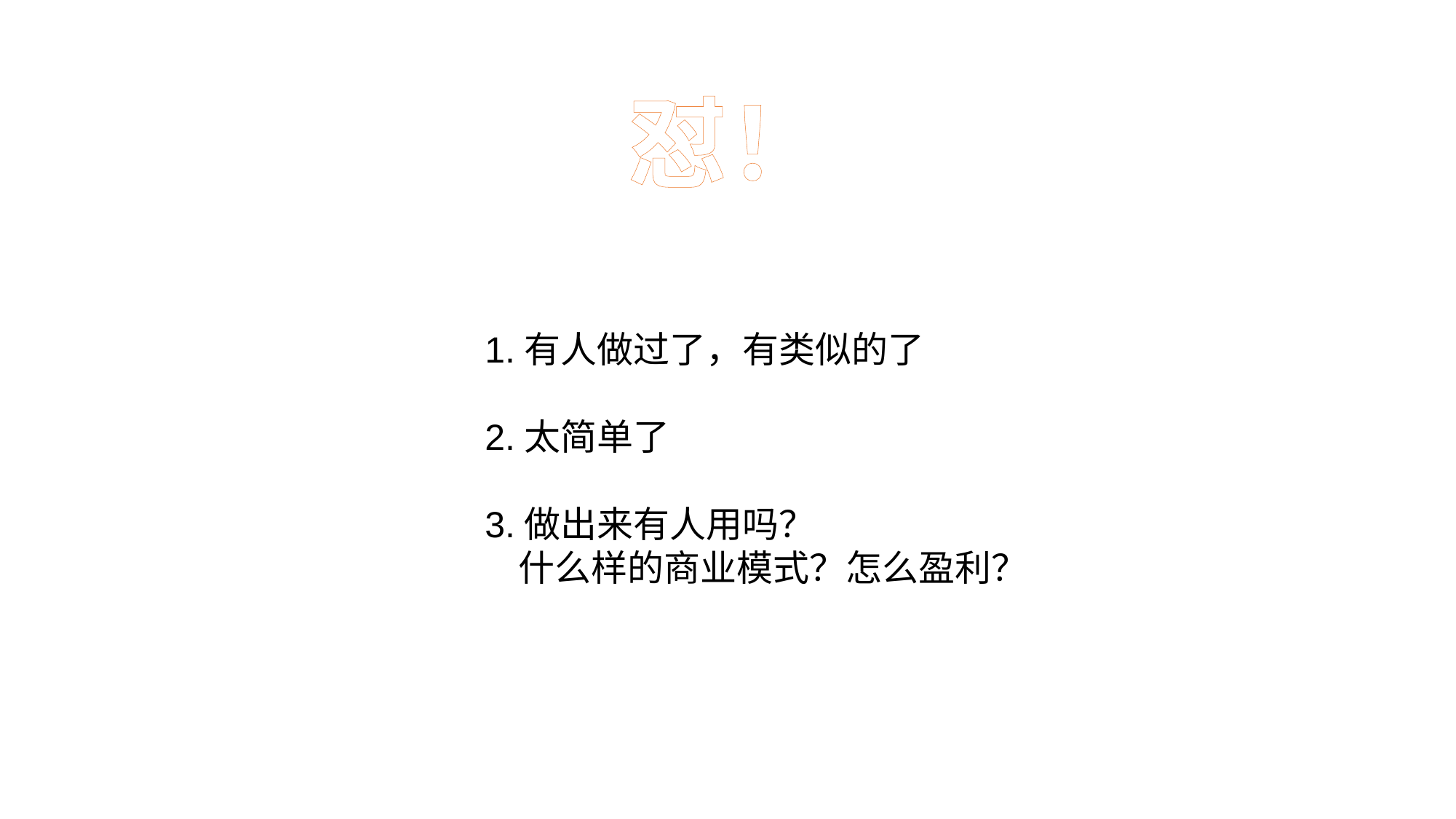

怼！
1.有人做过了，有类似的了

2.太简单了

3.做出来有人用吗？
   什么样的商业模式？怎么盈利？